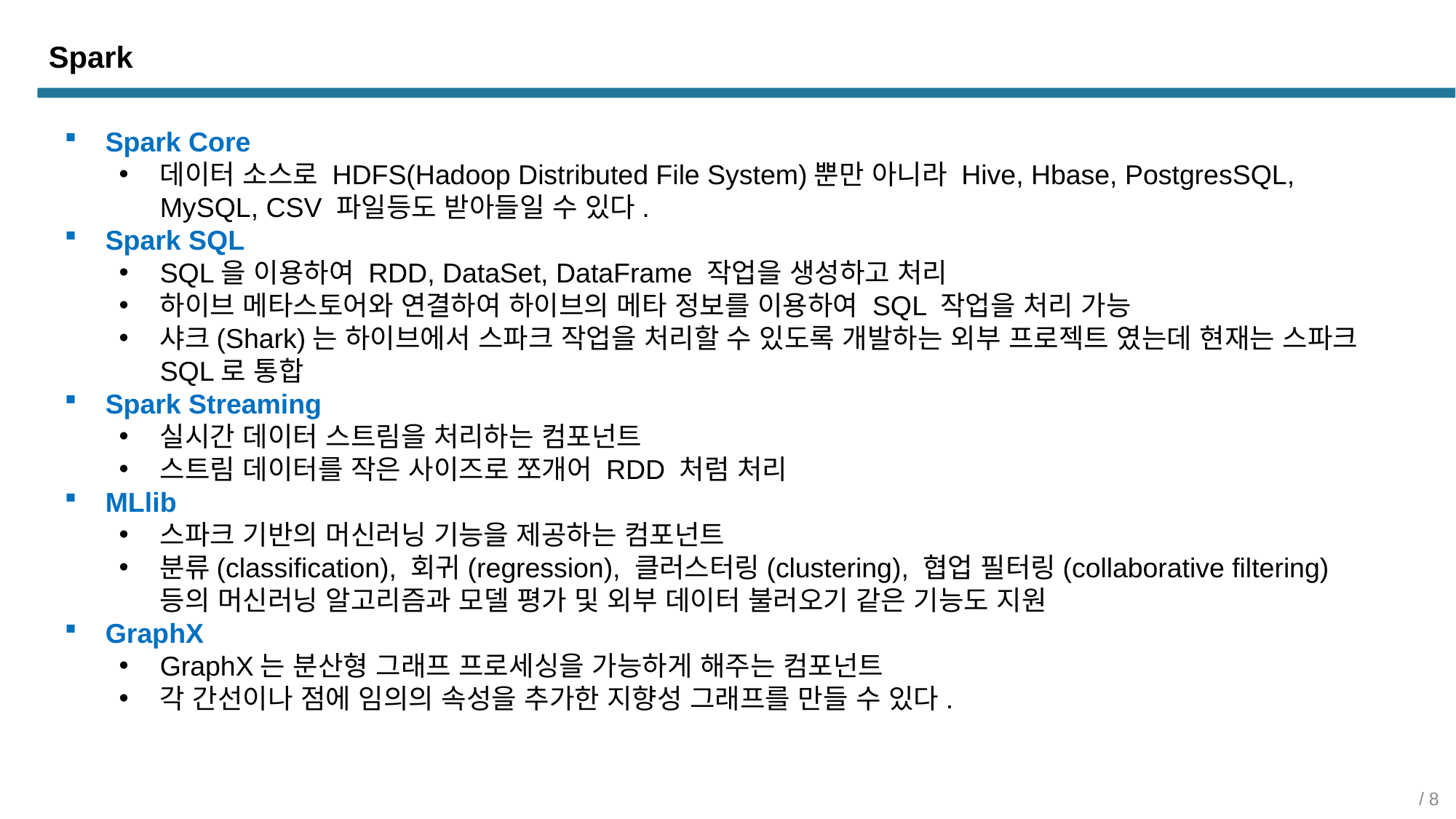

Spark
Spark Core
데이터 소스로 HDFS(Hadoop Distributed File System)뿐만 아니라 Hive, Hbase, PostgresSQL, MySQL, CSV 파일등도 받아들일 수 있다.
Spark SQL
SQL을 이용하여 RDD, DataSet, DataFrame 작업을 생성하고 처리
하이브 메타스토어와 연결하여 하이브의 메타 정보를 이용하여 SQL 작업을 처리 가능
샤크(Shark)는 하이브에서 스파크 작업을 처리할 수 있도록 개발하는 외부 프로젝트 였는데 현재는 스파크 SQL로 통합
Spark Streaming
실시간 데이터 스트림을 처리하는 컴포넌트
스트림 데이터를 작은 사이즈로 쪼개어 RDD 처럼 처리
MLlib
스파크 기반의 머신러닝 기능을 제공하는 컴포넌트
분류(classification), 회귀(regression), 클러스터링(clustering), 협업 필터링(collaborative filtering) 등의 머신러닝 알고리즘과 모델 평가 및 외부 데이터 불러오기 같은 기능도 지원
GraphX
GraphX는 분산형 그래프 프로세싱을 가능하게 해주는 컴포넌트
각 간선이나 점에 임의의 속성을 추가한 지향성 그래프를 만들 수 있다.

/ 8